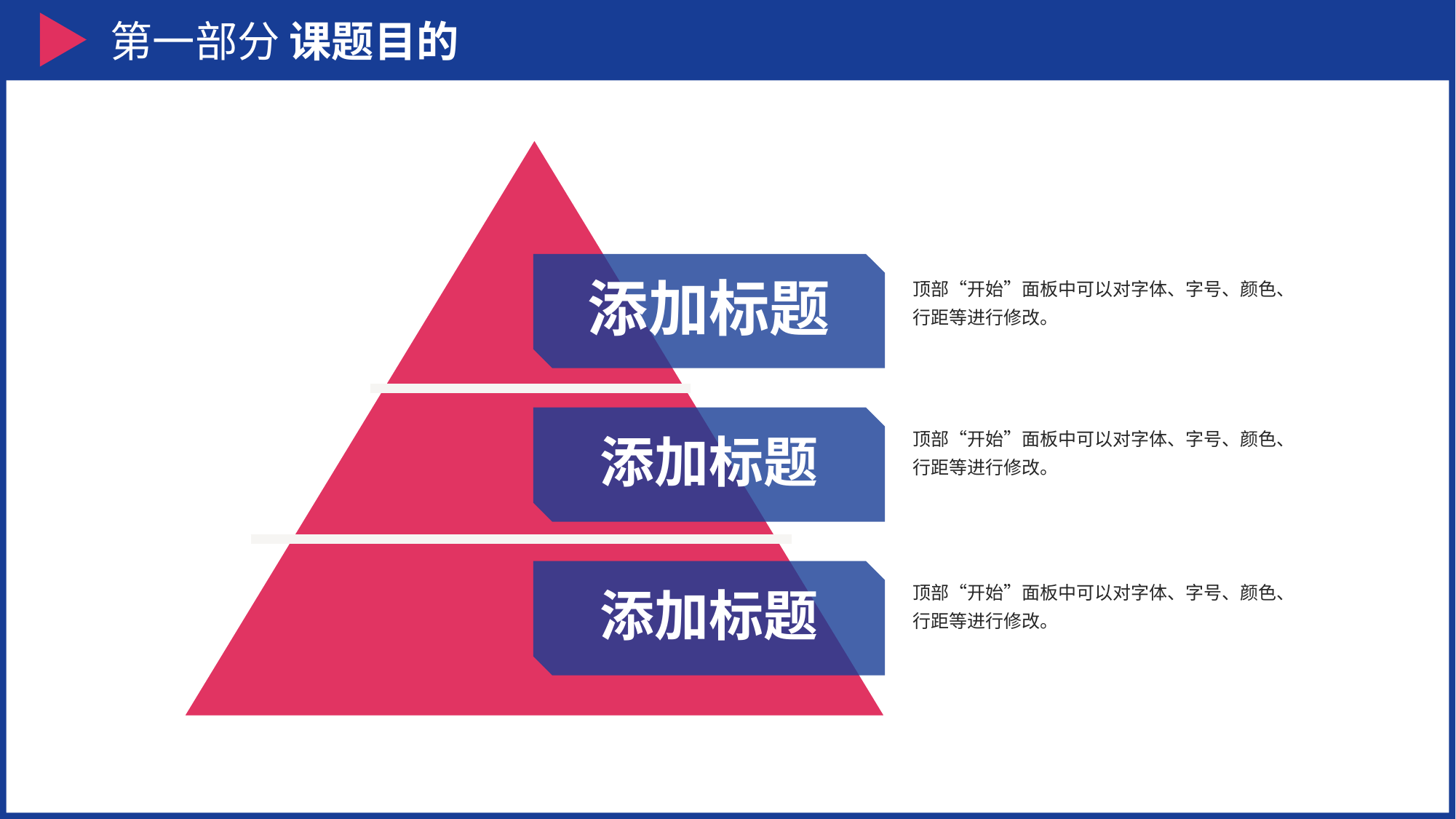

第一部分 课题目的

添加标题
顶部“开始”面板中可以对字体、字号、颜色、行距等进行修改。
添加标题
顶部“开始”面板中可以对字体、字号、颜色、行距等进行修改。
添加标题
顶部“开始”面板中可以对字体、字号、颜色、行距等进行修改。